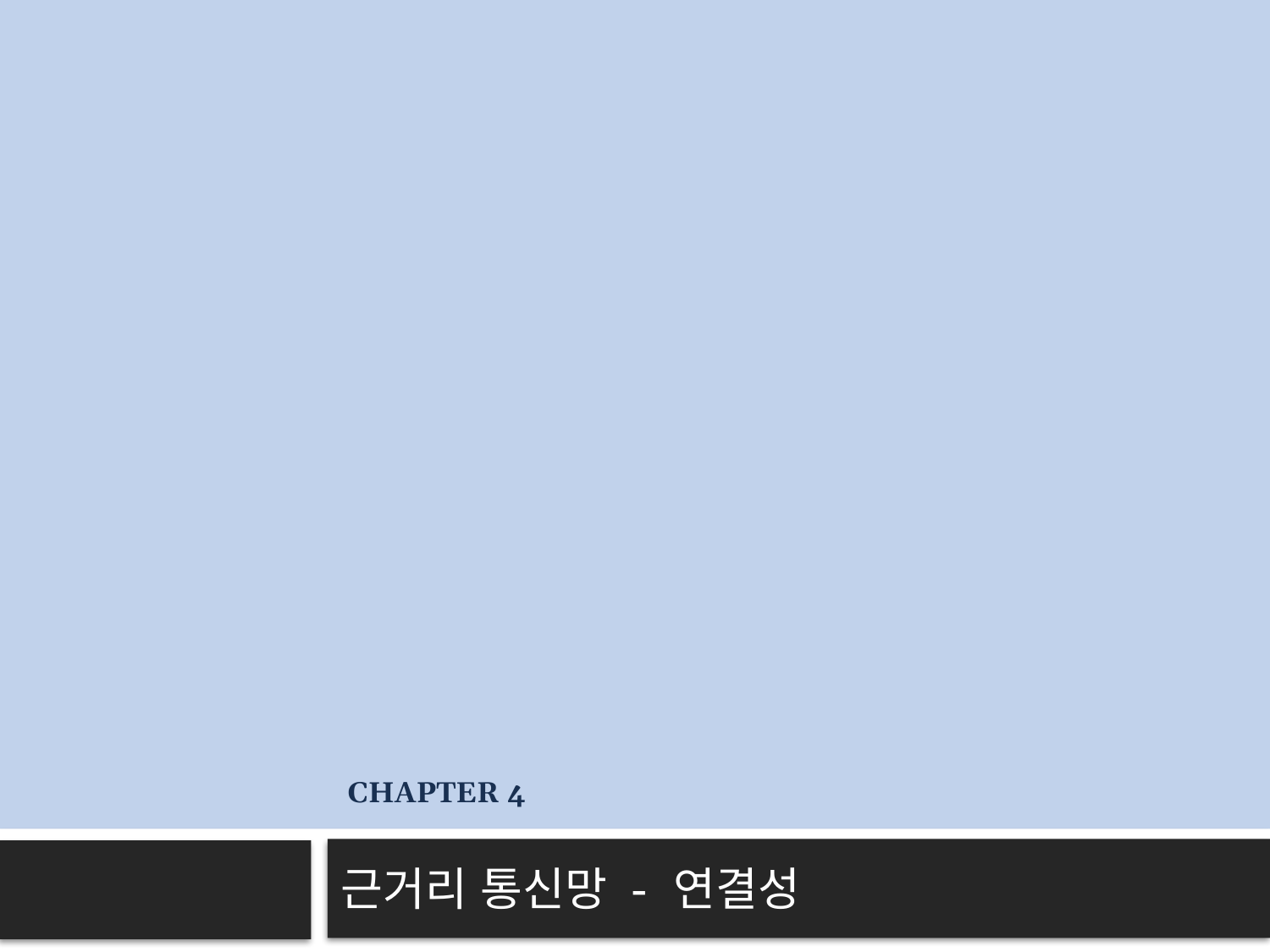

# chapter 4
근거리 통신망 - 연결성